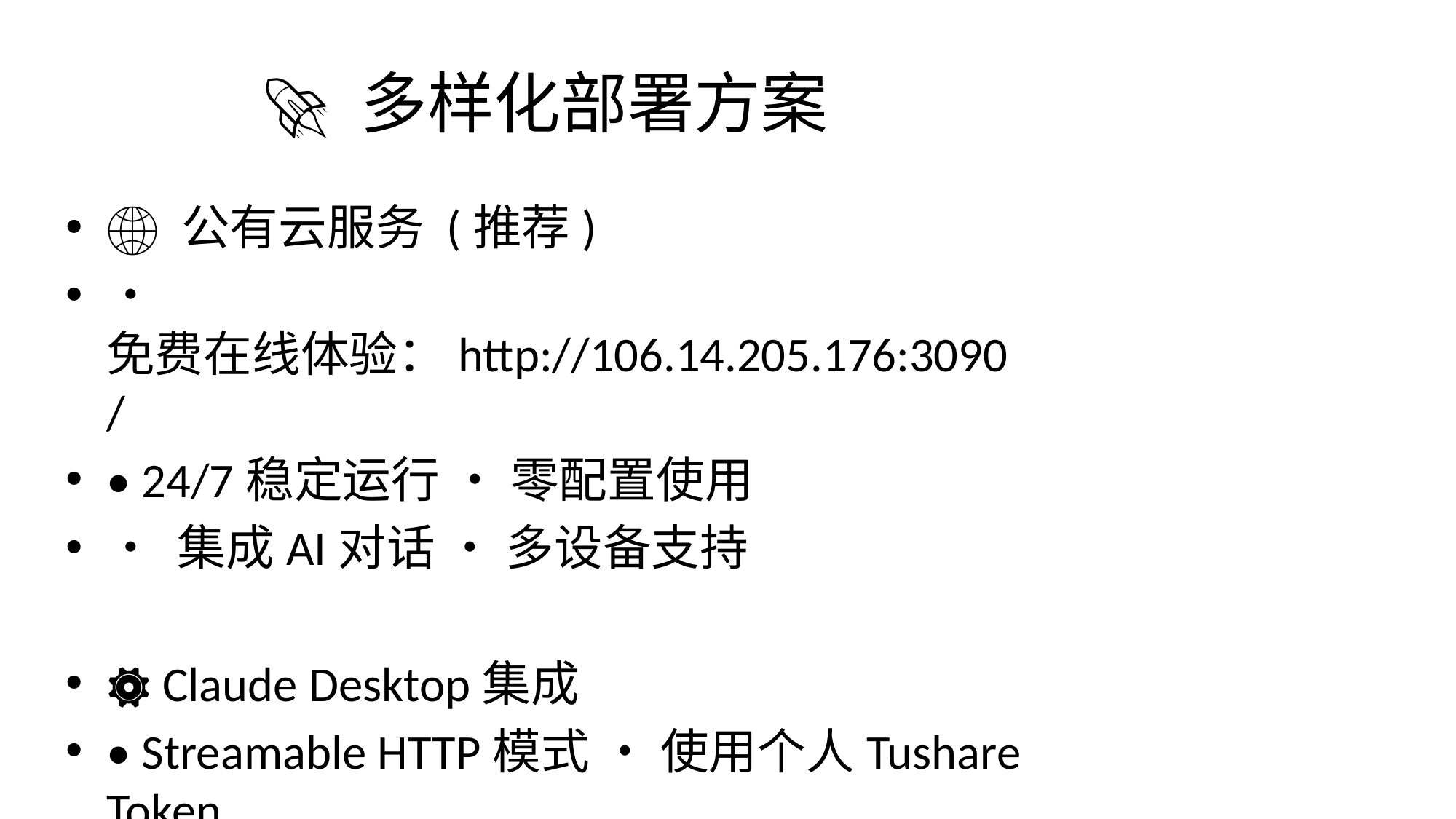

# 🚀 多样化部署方案
🌐 公有云服务 (推荐)
• 免费在线体验：http://106.14.205.176:3090/
• 24/7稳定运行 • 零配置使用
• 集成AI对话 • 多设备支持

⚙️ Claude Desktop集成
• Streamable HTTP模式 • 使用个人Tushare Token
• 无速率限制 • 完整功能访问

📦 NPM包安装
• npm install -g finance-mcp
• 全局命令行工具 • 本地服务部署

🐳 Docker容器化
• 一键部署 • 环境隔离
• 生产级稳定性 • 扩展性支持

🔧 源码部署
• GitHub开源 • 自定义开发
• 功能扩展 • 深度定制